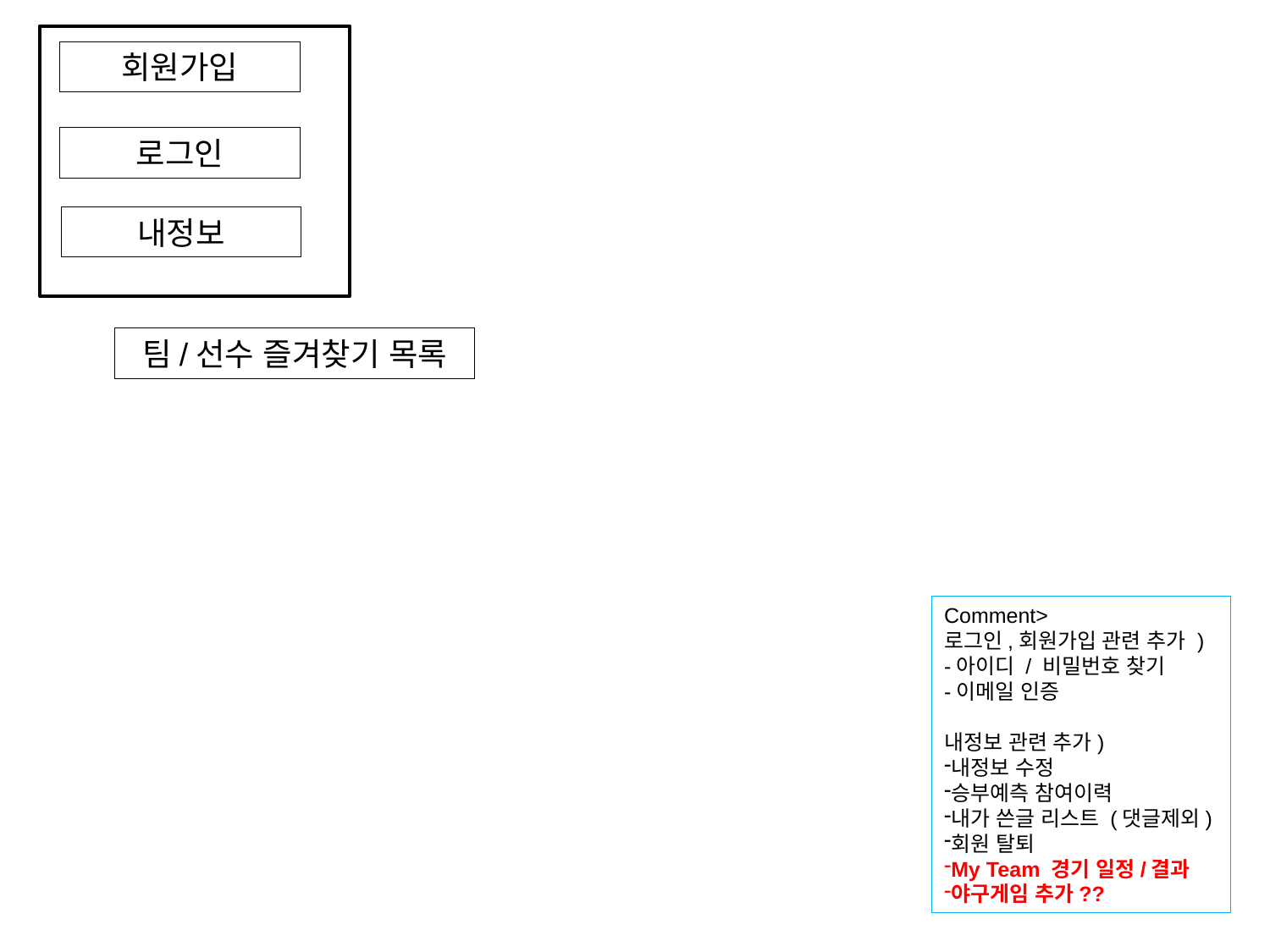

회원가입
로그인
내정보
팀/선수 즐겨찾기 목록
Comment>
로그인,회원가입 관련 추가 )
-아이디 / 비밀번호 찾기
-이메일 인증

내정보 관련 추가)
내정보 수정
승부예측 참여이력
내가 쓴글 리스트 (댓글제외)
회원 탈퇴
My Team 경기 일정/결과
야구게임 추가??